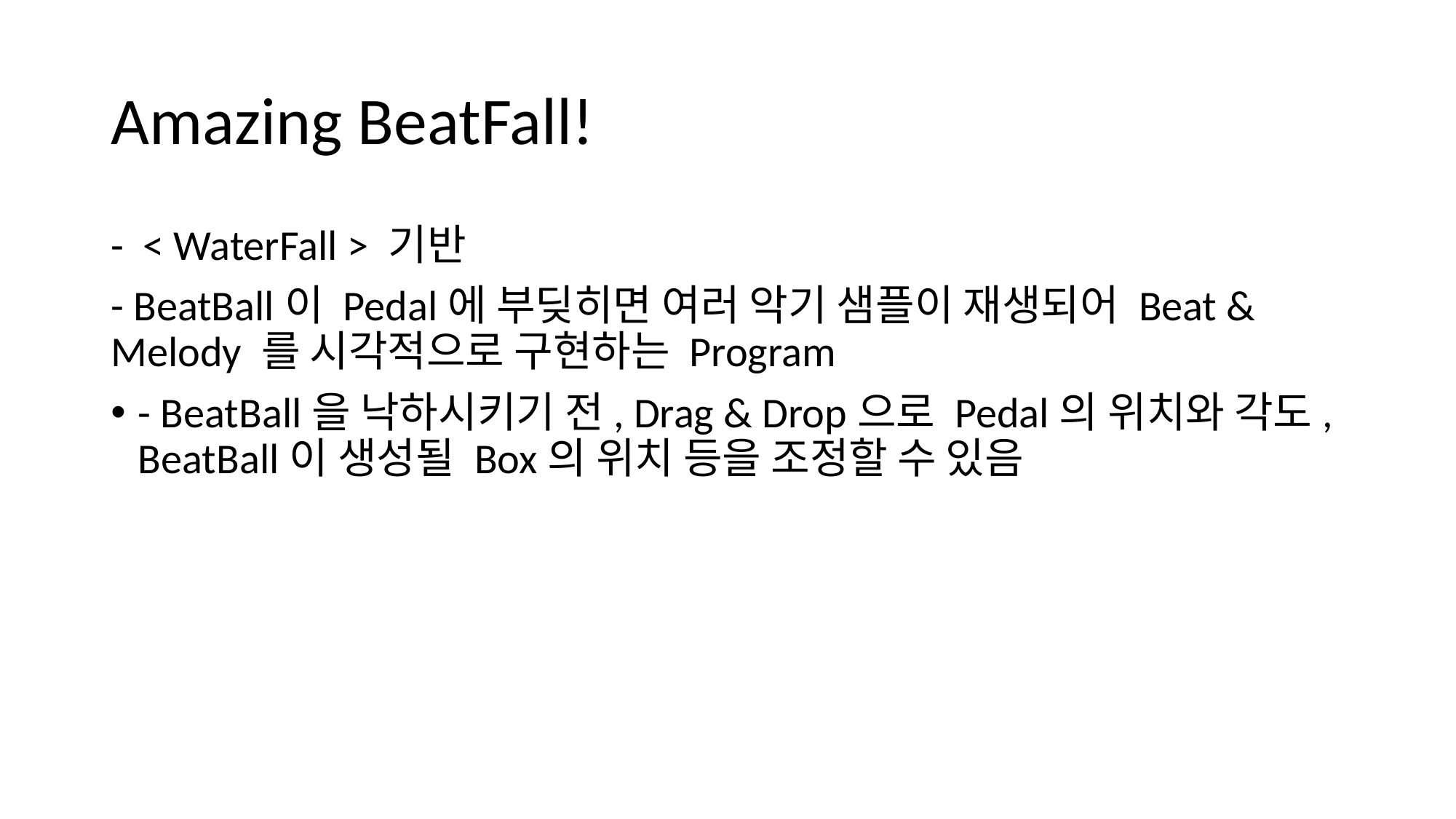

# Amazing BeatFall!
-  < WaterFall > 기반
- BeatBall이 Pedal에 부딪히면 여러 악기 샘플이 재생되어 Beat & Melody 를 시각적으로 구현하는 Program
- BeatBall을 낙하시키기 전, Drag & Drop으로 Pedal의 위치와 각도, BeatBall이 생성될 Box의 위치 등을 조정할 수 있음